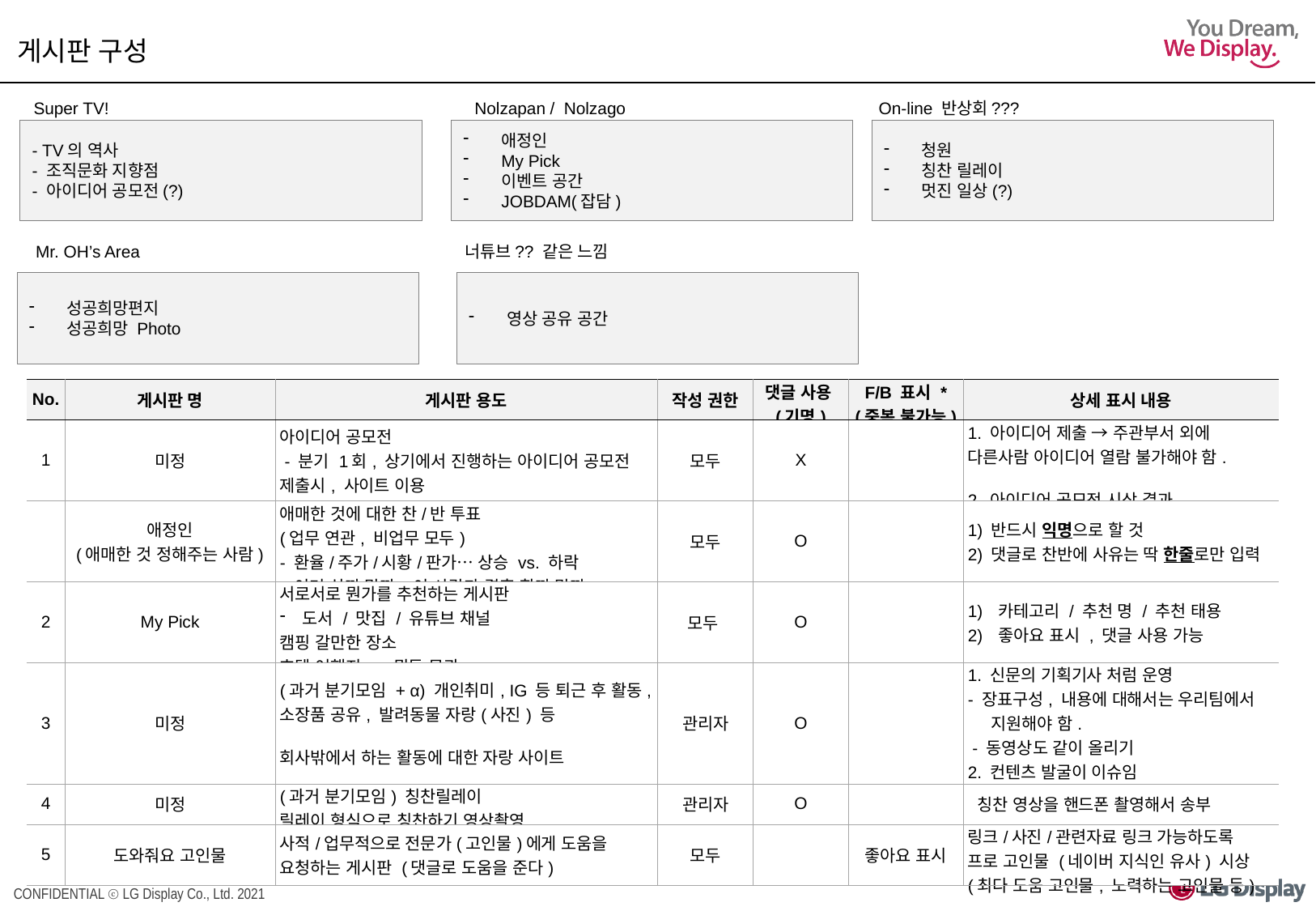

게시판 구성
Super TV!
Nolzapan /  Nolzago
On-line 반상회???
- TV의 역사
- 조직문화 지향점
- 아이디어 공모전(?)
애정인
My Pick
이벤트 공간
JOBDAM(잡담)
청원
칭찬 릴레이
멋진 일상(?)
너튜브?? 같은 느낌
Mr. OH’s Area
성공희망편지
성공희망 Photo
영상 공유 공간
| No. | 게시판 명 | 게시판 용도 | 작성 권한 | 댓글 사용 (기명) | F/B 표시 \* (중복 불가능) | 상세 표시 내용 |
| --- | --- | --- | --- | --- | --- | --- |
| 1 | 미정 | 아이디어 공모전 - 분기 1회, 상기에서 진행하는 아이디어 공모전 제출시, 사이트 이용 | 모두 | X |  | 1. 아이디어 제출 → 주관부서 외에 다른사람 아이디어 열람 불가해야 함. 2. 아이디어 공모전 시상 결과 |
|  | 애정인 (애매한 것 정해주는 사람) | 애매한 것에 대한 찬/반 투표 (업무 연관, 비업무 모두) - 환율/주가/시황/판가… 상승 vs. 하락 - 이거 살까 말까, 이 사람과 결혼 할까 말까… | 모두 | O |  | 1) 반드시 익명으로 할 것 2) 댓글로 찬반에 사유는 딱 한줄로만 입력 |
| 2 | My Pick | 서로서로 뭔가를 추천하는 게시판 도서 / 맛집 / 유튜브 채널 캠핑 갈만한 장소 호텔 여행지 .. 뭐든 무관 | 모두 | O |  | 카테고리 / 추천 명 / 추천 태용 좋아요 표시 , 댓글 사용 가능 |
| 3 | 미정 | (과거 분기모임 + α) 개인취미, IG 등 퇴근 후 활동, 소장품 공유, 발려동물 자랑(사진) 등 회사밖에서 하는 활동에 대한 자랑 사이트 | 관리자 | O |  | 1. 신문의 기획기사 처럼 운영 - 장표구성, 내용에 대해서는 우리팀에서 지원해야 함. - 동영상도 같이 올리기 2. 컨텐츠 발굴이 이슈임 3. 좋아요, 댓글 추가 |
| 4 | 미정 | (과거 분기모임) 칭찬릴레이 릴레이 형식으로 칭찬하기 영상촬영 | 관리자 | O |  | 칭찬 영상을 핸드폰 촬영해서 송부 |
| 5 | 도와줘요 고인물 | 사적/업무적으로 전문가(고인물)에게 도움을 요청하는 게시판 (댓글로 도움을 준다) | 모두 |  | 좋아요 표시 | 링크/사진/관련자료 링크 가능하도록 프로 고인물 (네이버 지식인 유사) 시상 (최다 도움 고인물, 노력하는 고인물 등) |